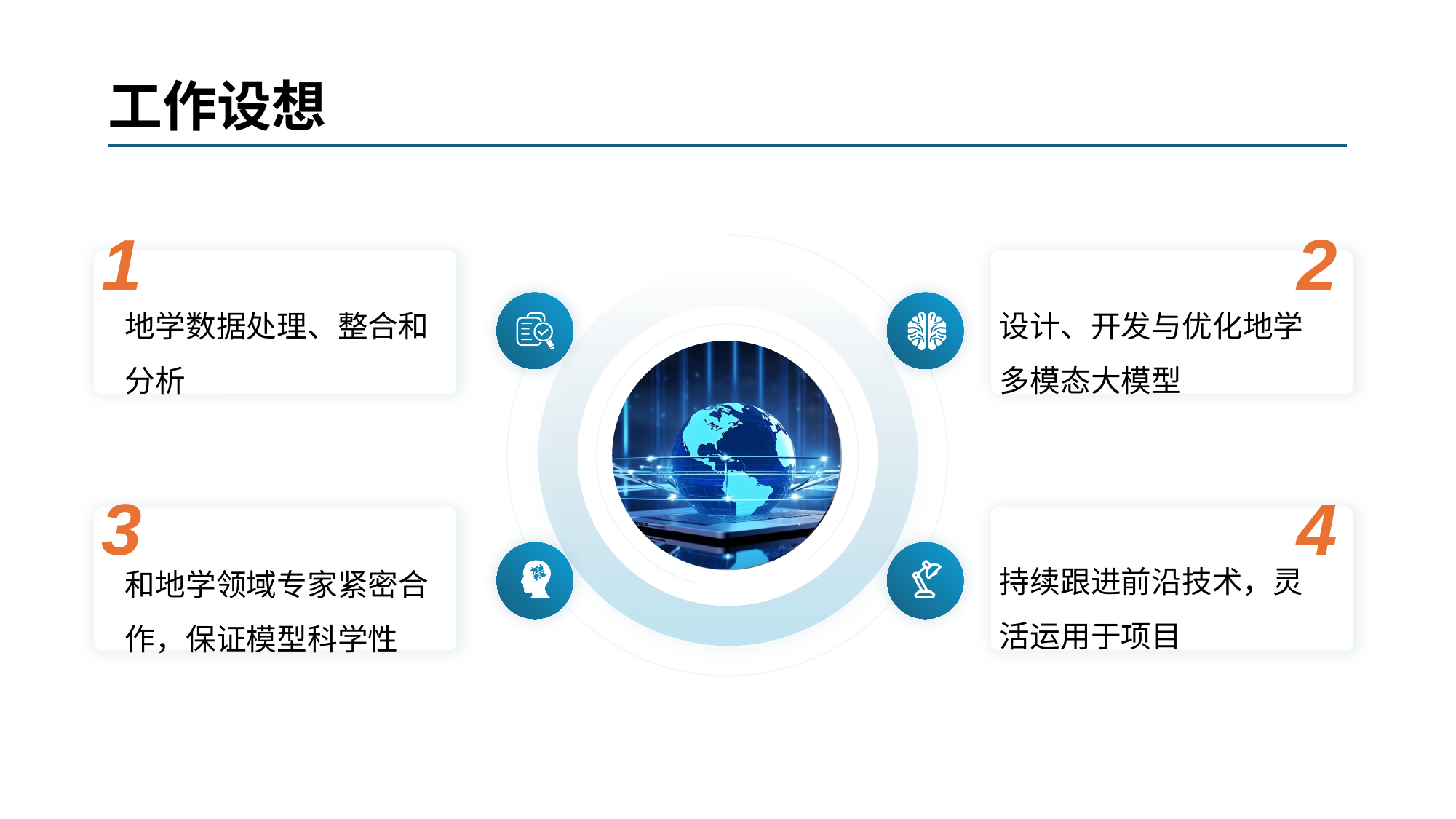

工作设想
1

地学数据处理、整合和分析

2

3

4

设计、开发与优化地学多模态大模型

持续跟进前沿技术，灵活运用于项目
和地学领域专家紧密合作，保证模型科学性